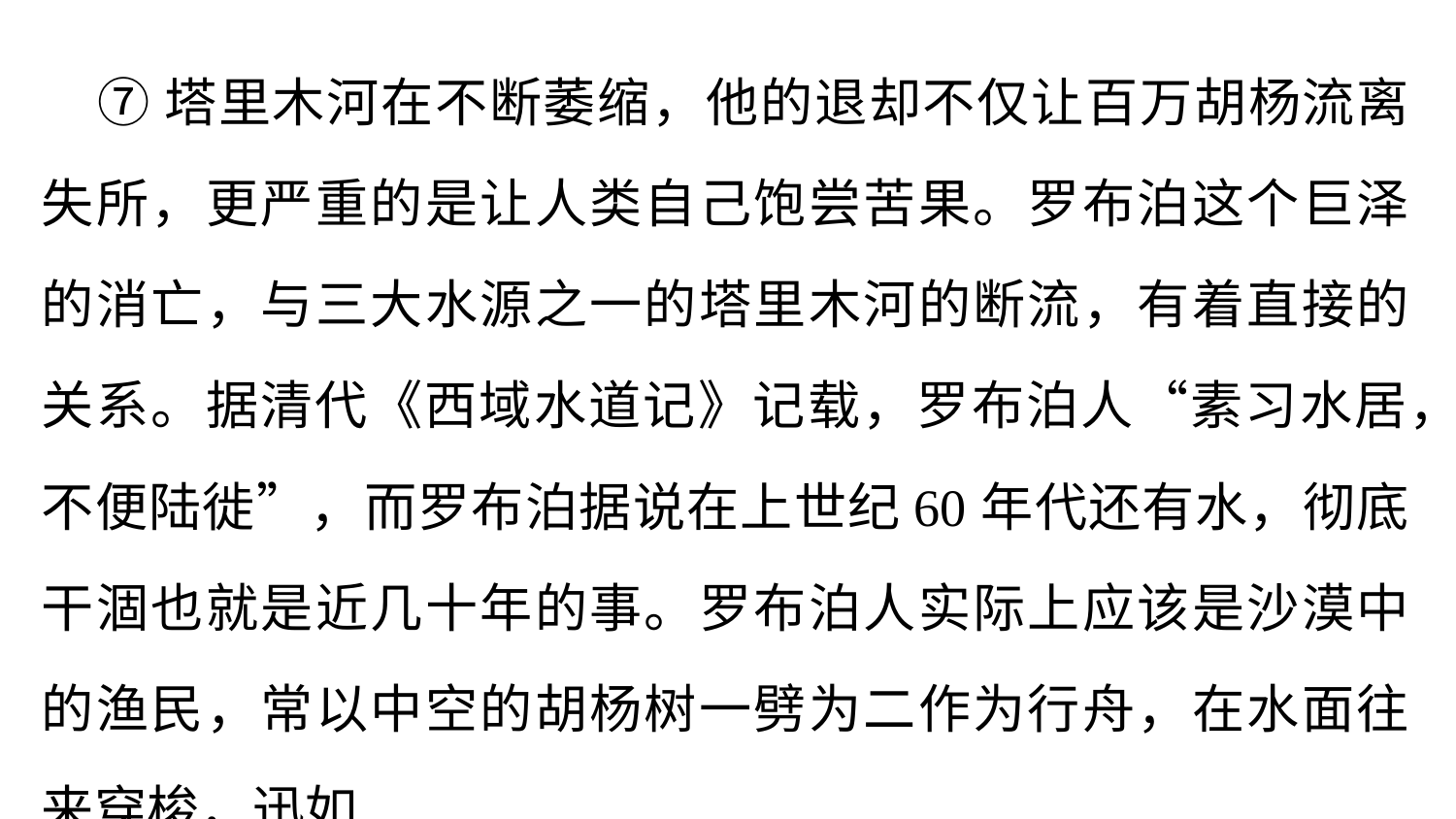

⑦塔里木河在不断萎缩，他的退却不仅让百万胡杨流离失所，更严重的是让人类自己饱尝苦果。罗布泊这个巨泽的消亡，与三大水源之一的塔里木河的断流，有着直接的关系。据清代《西域水道记》记载，罗布泊人“素习水居，不便陆徙”，而罗布泊据说在上世纪60年代还有水，彻底干涸也就是近几十年的事。罗布泊人实际上应该是沙漠中的渔民，常以中空的胡杨树一劈为二作为行舟，在水面往来穿梭，迅如